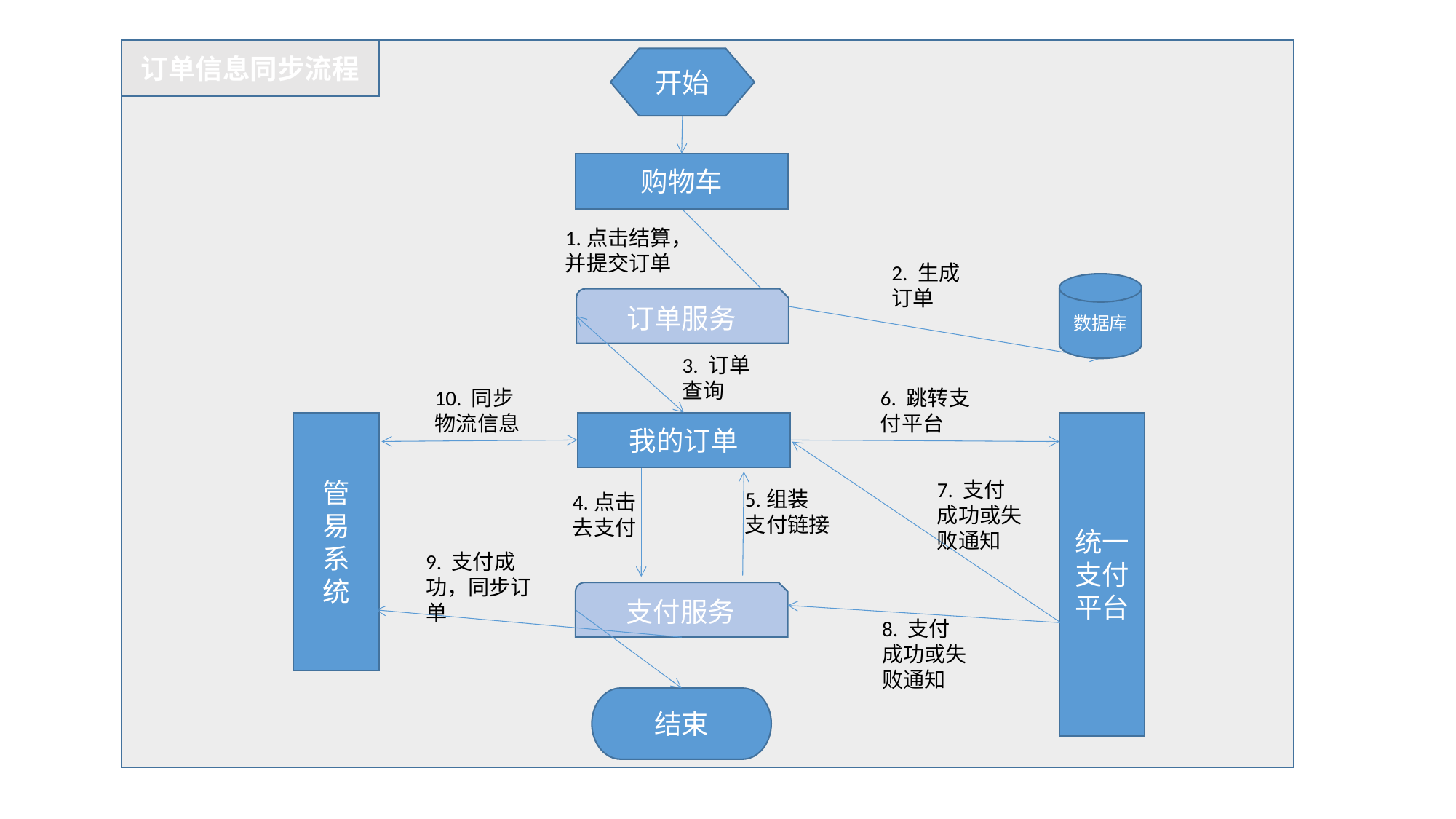

订单信息同步流程
开始
购物车
1.点击结算，并提交订单
2. 生成
订单
数据库
订单服务
3. 订单
查询
10. 同步
物流信息
6. 跳转支付平台
管
易
系
统
我的订单
统一支付平台
7. 支付
成功或失败通知
5.组装
支付链接
4.点击
去支付
9. 支付成功，同步订单
支付服务
8. 支付
成功或失败通知
结束